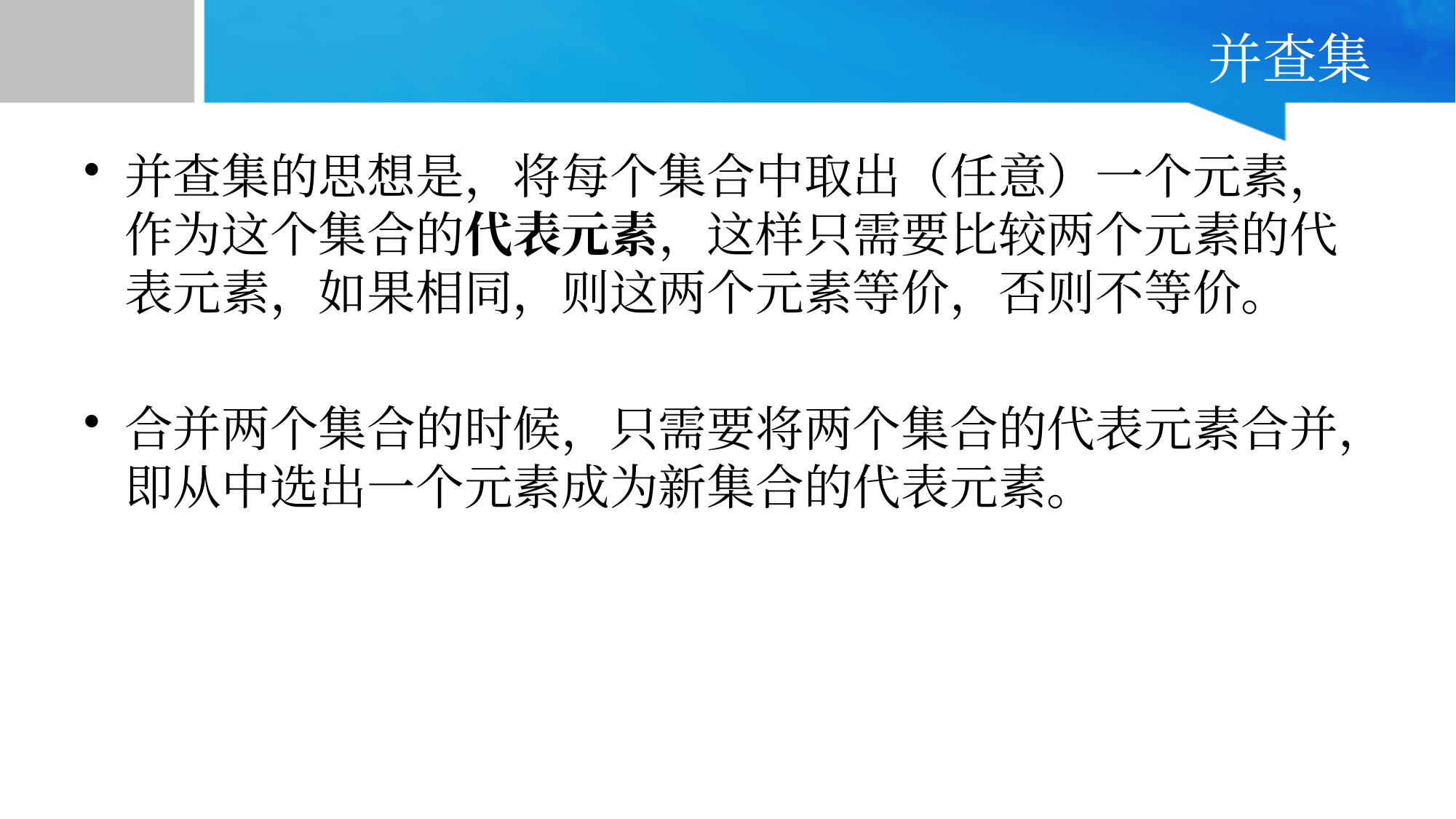

# 并查集
并查集的思想是，将每个集合中取出（任意）一个元素，作为这个集合的代表元素，这样只需要比较两个元素的代表元素，如果相同，则这两个元素等价，否则不等价。

合并两个集合的时候，只需要将两个集合的代表元素合并，即从中选出一个元素成为新集合的代表元素。